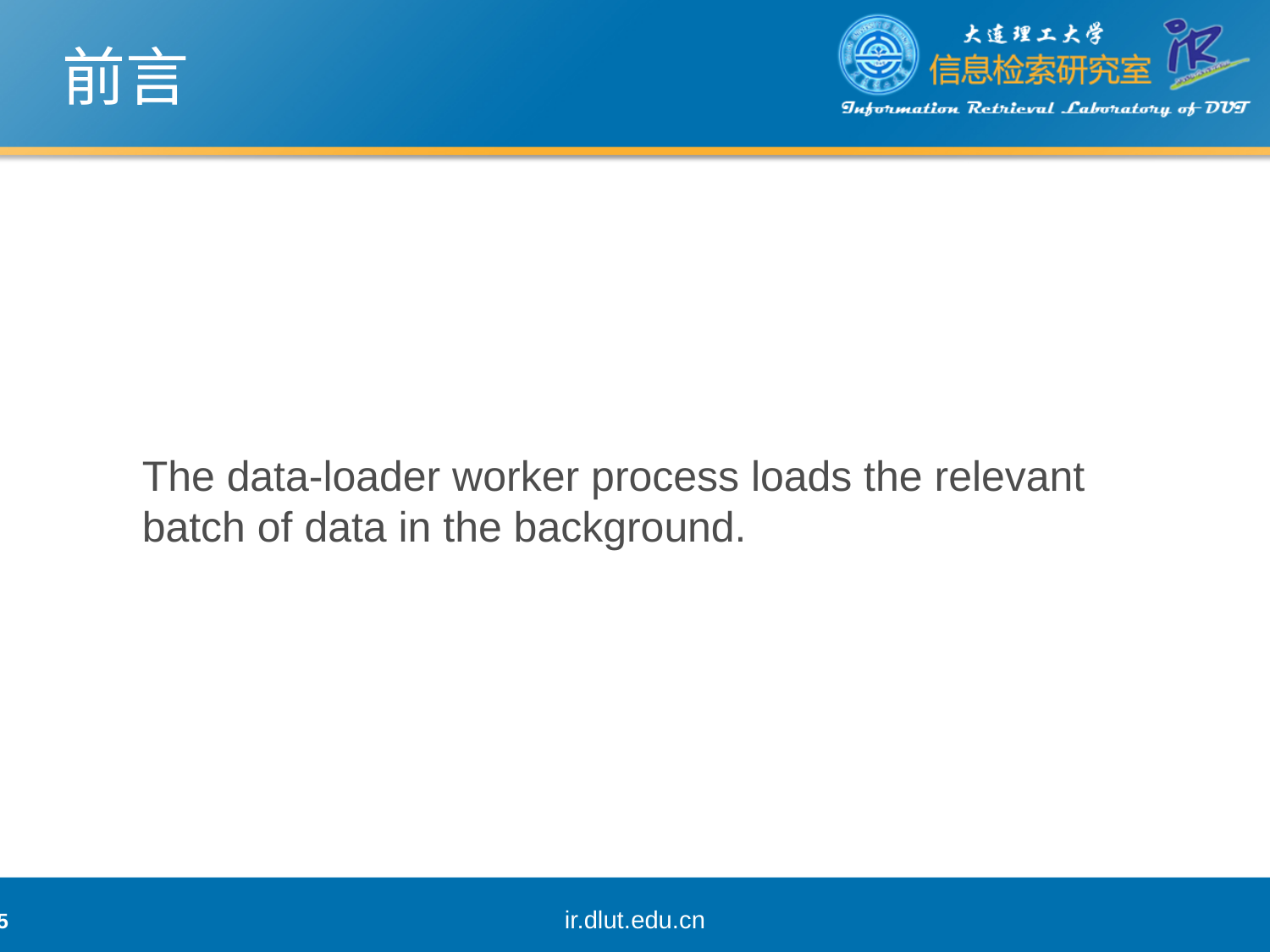

前言
The data-loader worker process loads the relevant batch of data in the background.